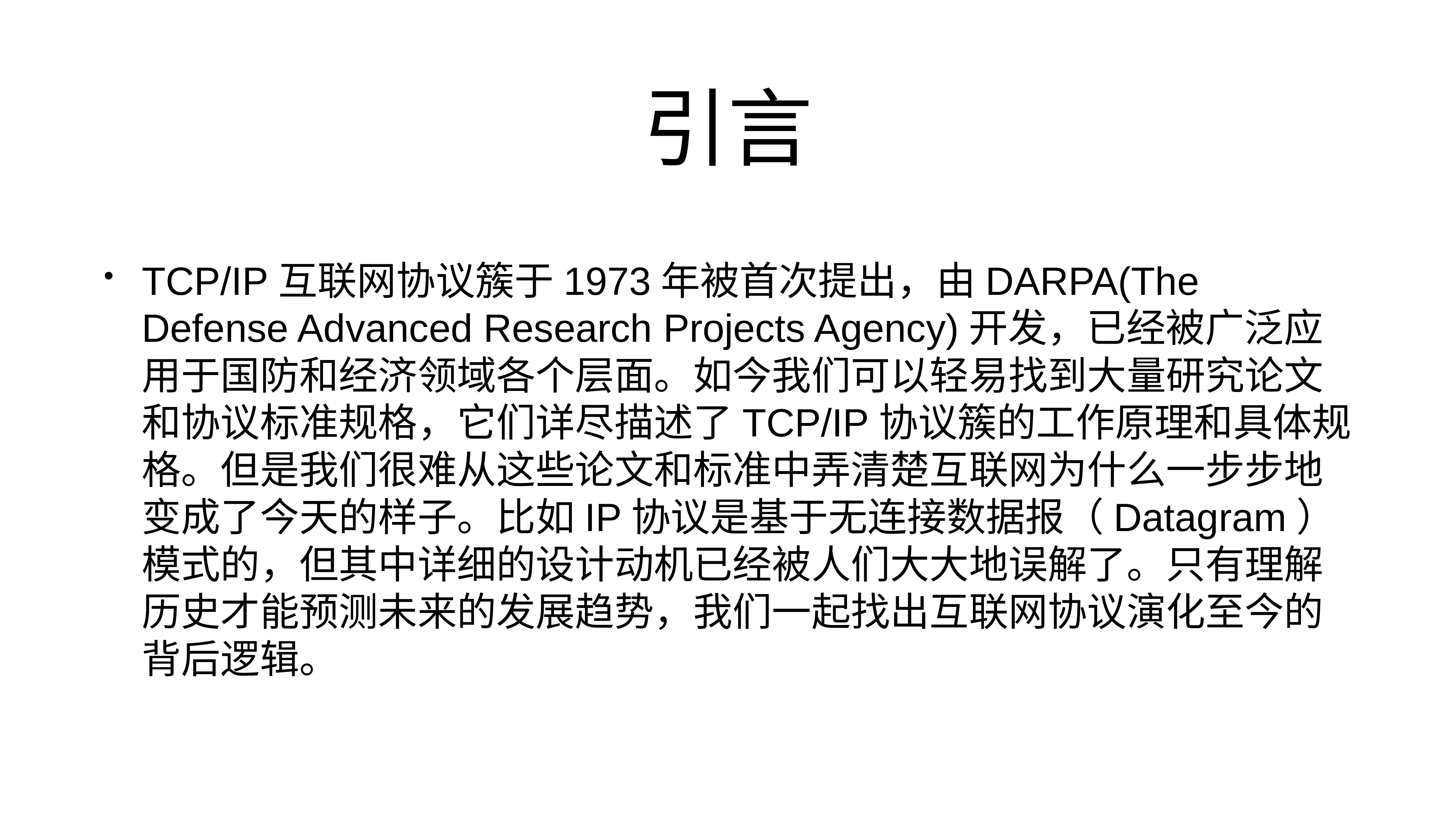

# 引言
TCP/IP互联网协议簇于1973年被首次提出，由DARPA(The Defense Advanced Research Projects Agency)开发，已经被广泛应用于国防和经济领域各个层面。如今我们可以轻易找到大量研究论文和协议标准规格，它们详尽描述了TCP/IP协议簇的工作原理和具体规格。但是我们很难从这些论文和标准中弄清楚互联网为什么一步步地变成了今天的样子。比如IP协议是基于无连接数据报（Datagram）模式的，但其中详细的设计动机已经被人们大大地误解了。只有理解历史才能预测未来的发展趋势，我们一起找出互联网协议演化至今的背后逻辑。